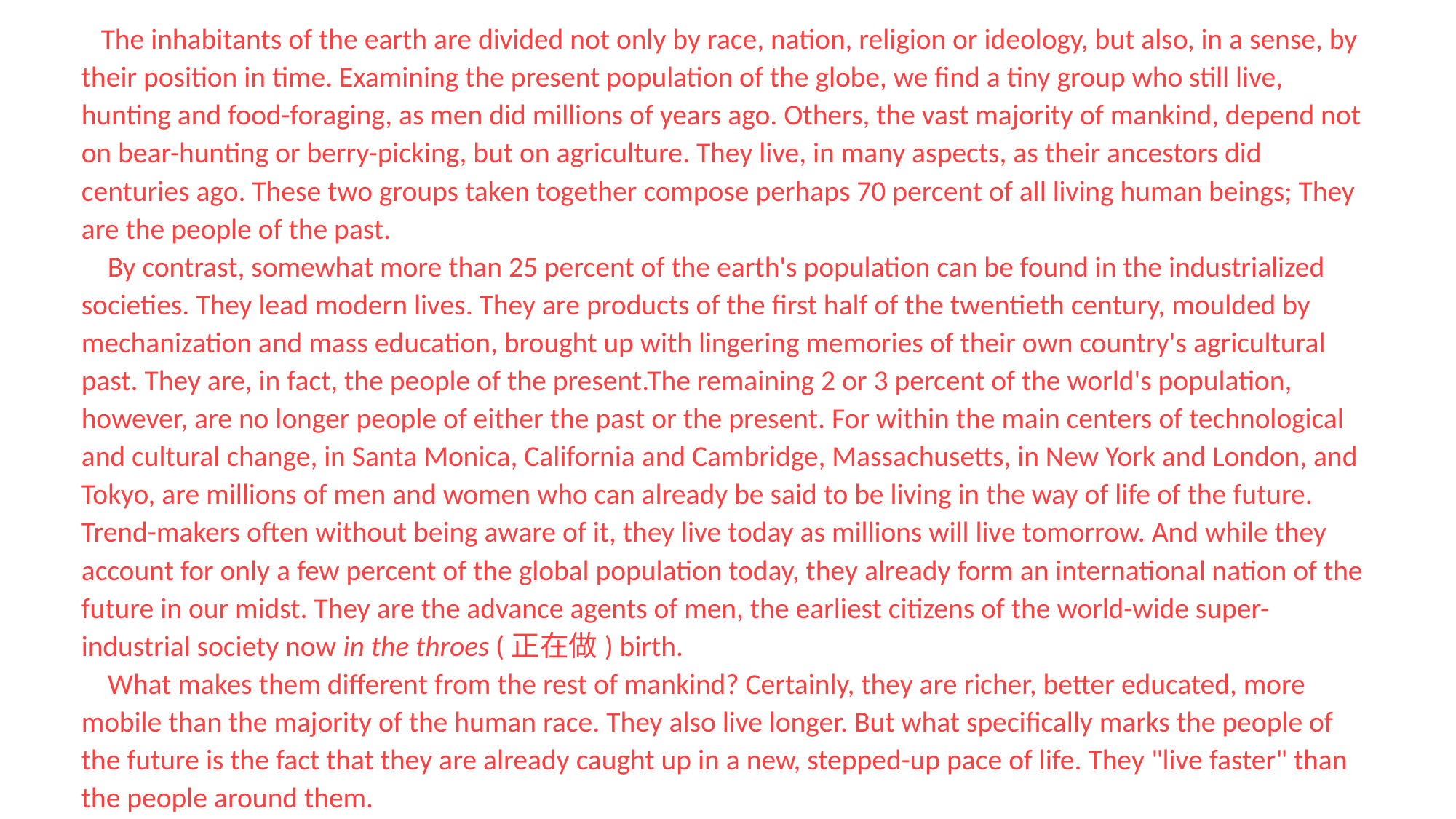

# The inhabitants of the earth are divided not only by race, nation, religion or ideology, but also, in a sense, by their position in time. Examining the present population of the globe, we find a tiny group who still live, hunting and food-foraging, as men did millions of years ago. Others, the vast majority of mankind, depend not on bear-hunting or berry-picking, but on agriculture. They live, in many aspects, as their ancestors did centuries ago. These two groups taken together compose perhaps 70 percent of all living human beings; They are the people of the past. By contrast, somewhat more than 25 percent of the earth's population can be found in the industrialized societies. They lead modern lives. They are products of the first half of the twentieth century, moulded by mechanization and mass education, brought up with lingering memories of their own country's agricultural past. They are, in fact, the people of the present.The remaining 2 or 3 percent of the world's population, however, are no longer people of either the past or the present. For within the main centers of technological and cultural change, in Santa Monica, California and Cambridge, Massachusetts, in New York and London, and Tokyo, are millions of men and women who can already be said to be living in the way of life of the future. Trend-makers often without being aware of it, they live today as millions will live tomorrow. And while they account for only a few percent of the global population today, they already form an international nation of the future in our midst. They are the advance agents of men, the earliest citizens of the world-wide super-industrial society now in the throes (正在做) birth. What makes them different from the rest of mankind? Certainly, they are richer, better educated, more mobile than the majority of the human race. They also live longer. But what specifically marks the people of the future is the fact that they are already caught up in a new, stepped-up pace of life. They "live faster" than the people around them.